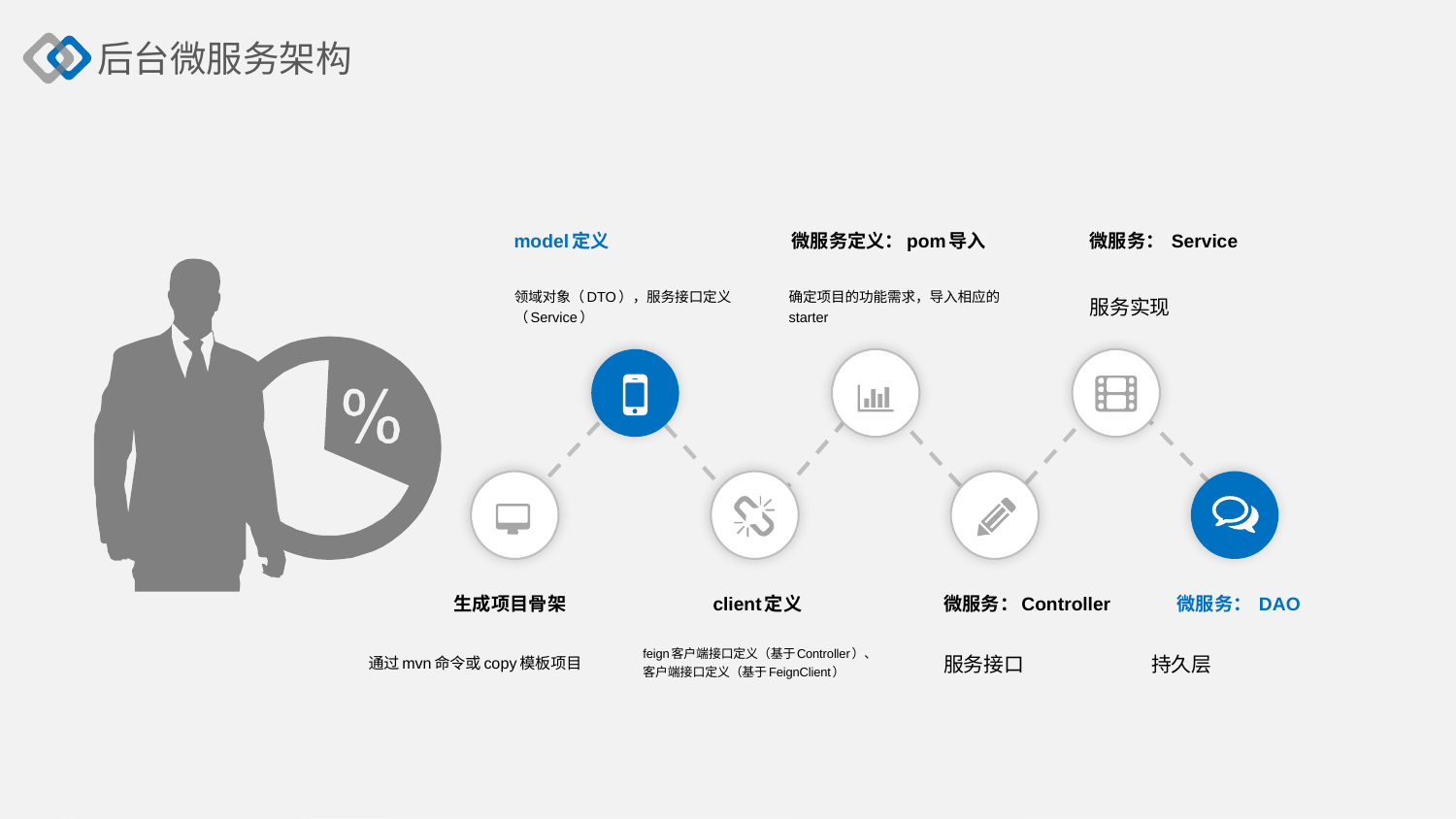

后台微服务架构

model定义
微服务定义：pom导入
微服务： Service
领域对象（DTO），服务接口定义（Service）
确定项目的功能需求，导入相应的starter
服务实现

生成项目骨架
client定义
微服务：Controller
微服务： DAO
通过mvn命令或copy模板项目
feign客户端接口定义（基于Controller）、
客户端接口定义（基于FeignClient）
服务接口
持久层